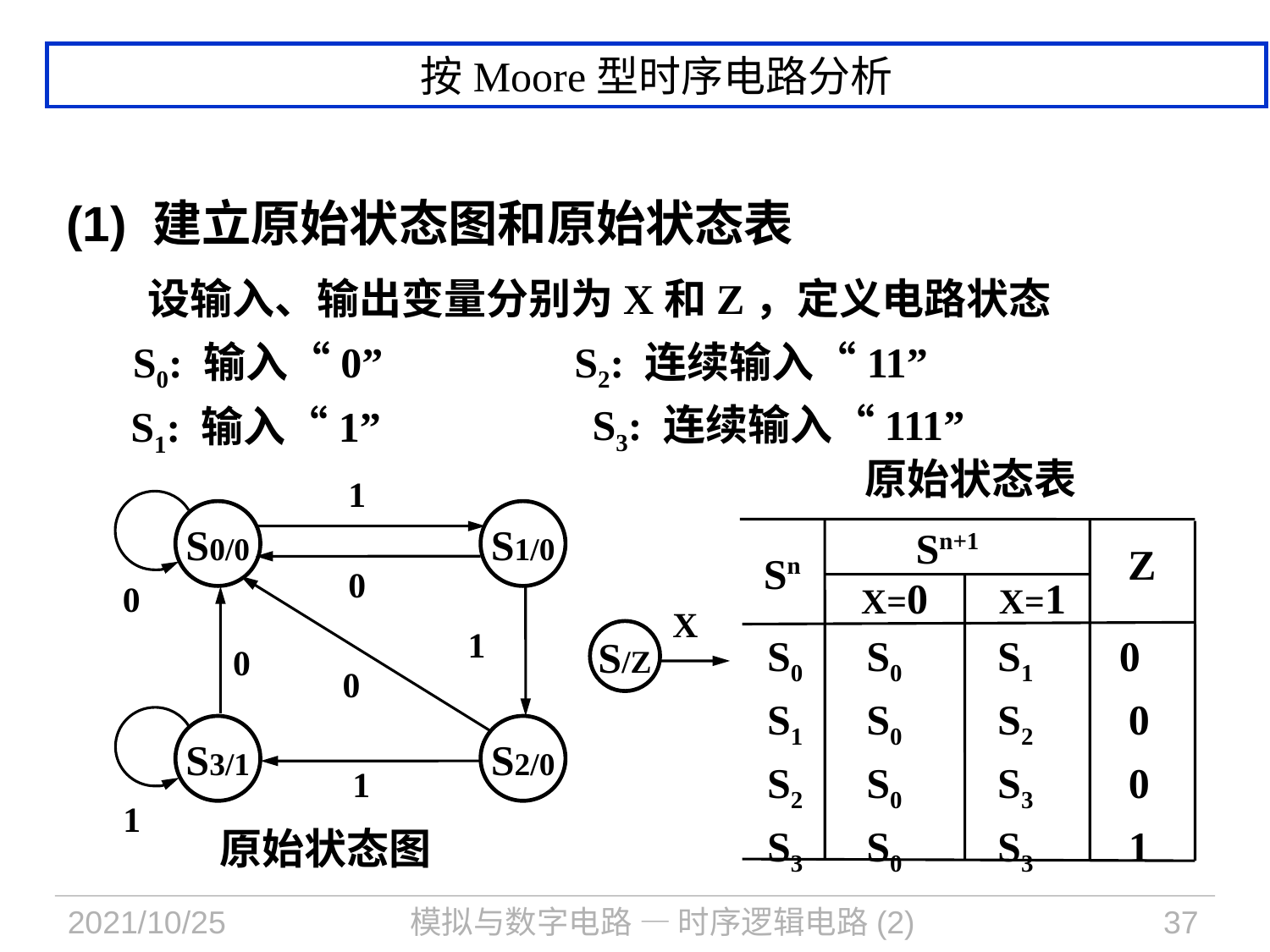

按Moore型时序电路分析
(1) 建立原始状态图和原始状态表
设输入、输出变量分别为X和Z，定义电路状态
S0: 输入“0”
S2: 连续输入“11”
S3: 连续输入“111”
S1: 输入“1”
原始状态表
1

0
0

1
0
0

1

1
S0/0
S1/0
Sn+1

Sn
 X=0        X=1

S0      S0         S1              0
S1      S0         S2         0
S2      S0         S3         0
S3      S0         S3         1

 Z
X
S/Z

S3/1
S2/0
原始状态图
2021/10/25
模拟与数字电路 — 时序逻辑电路(2)
37